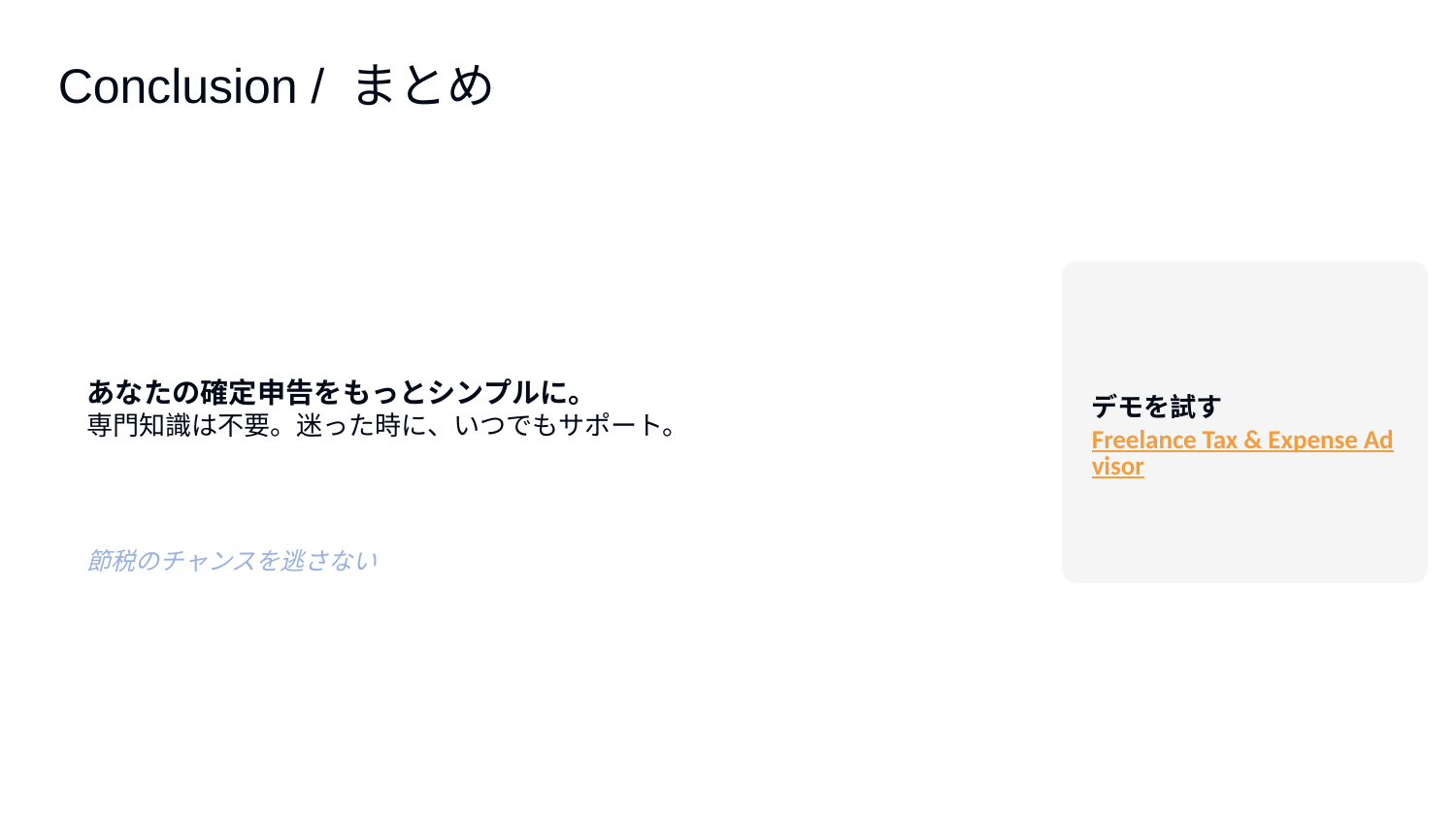

Conclusion / まとめ
あなたの確定申告をもっとシンプルに。
専門知識は不要。迷った時に、いつでもサポート。

デモを試す
Freelance Tax & Expense Advisor
節税のチャンスを逃さない